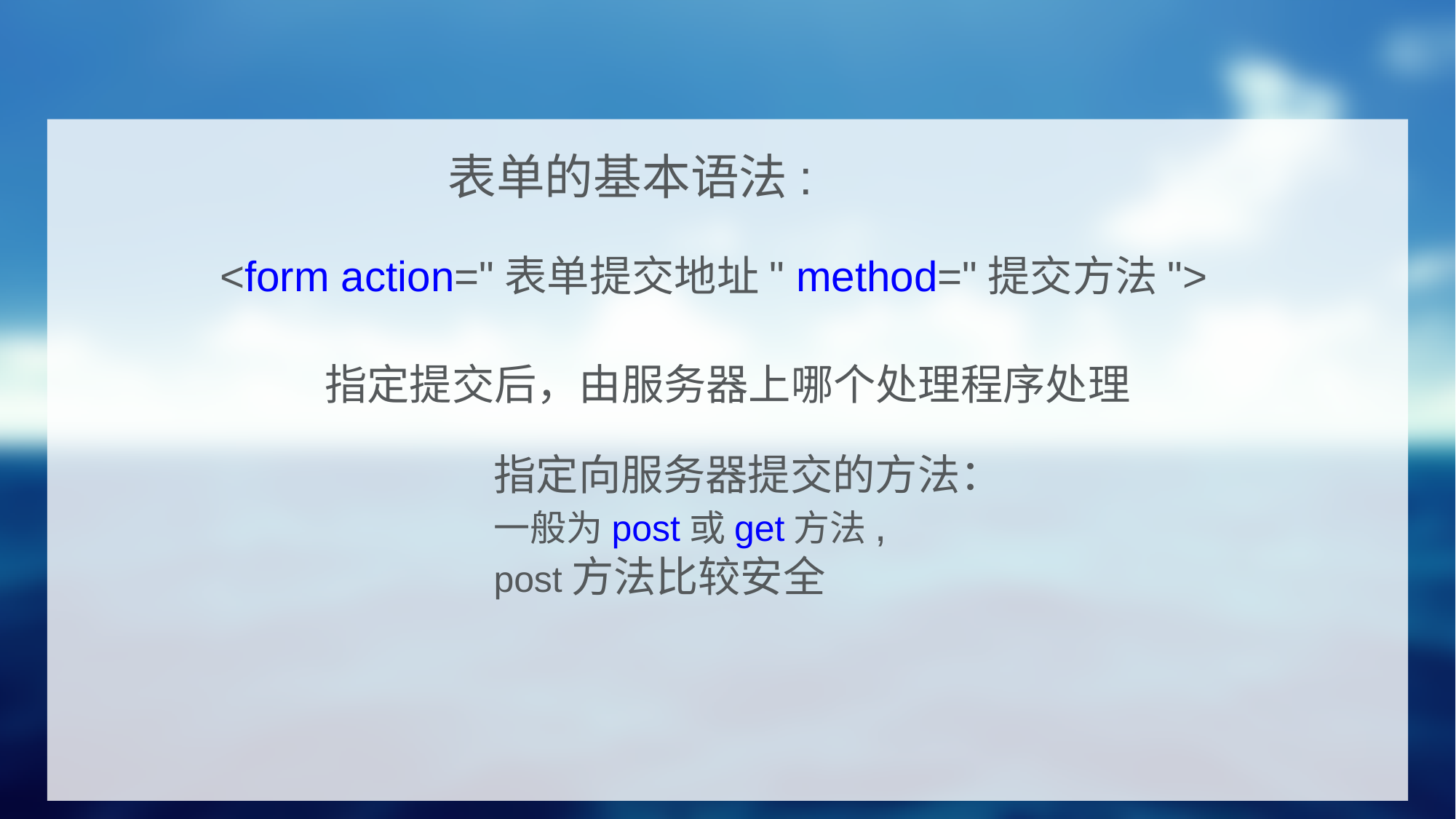

表单的基本语法:
<form action="表单提交地址" method="提交方法">
指定提交后，由服务器上哪个处理程序处理

指定向服务器提交的方法：
一般为post或get方法,
post方法比较安全